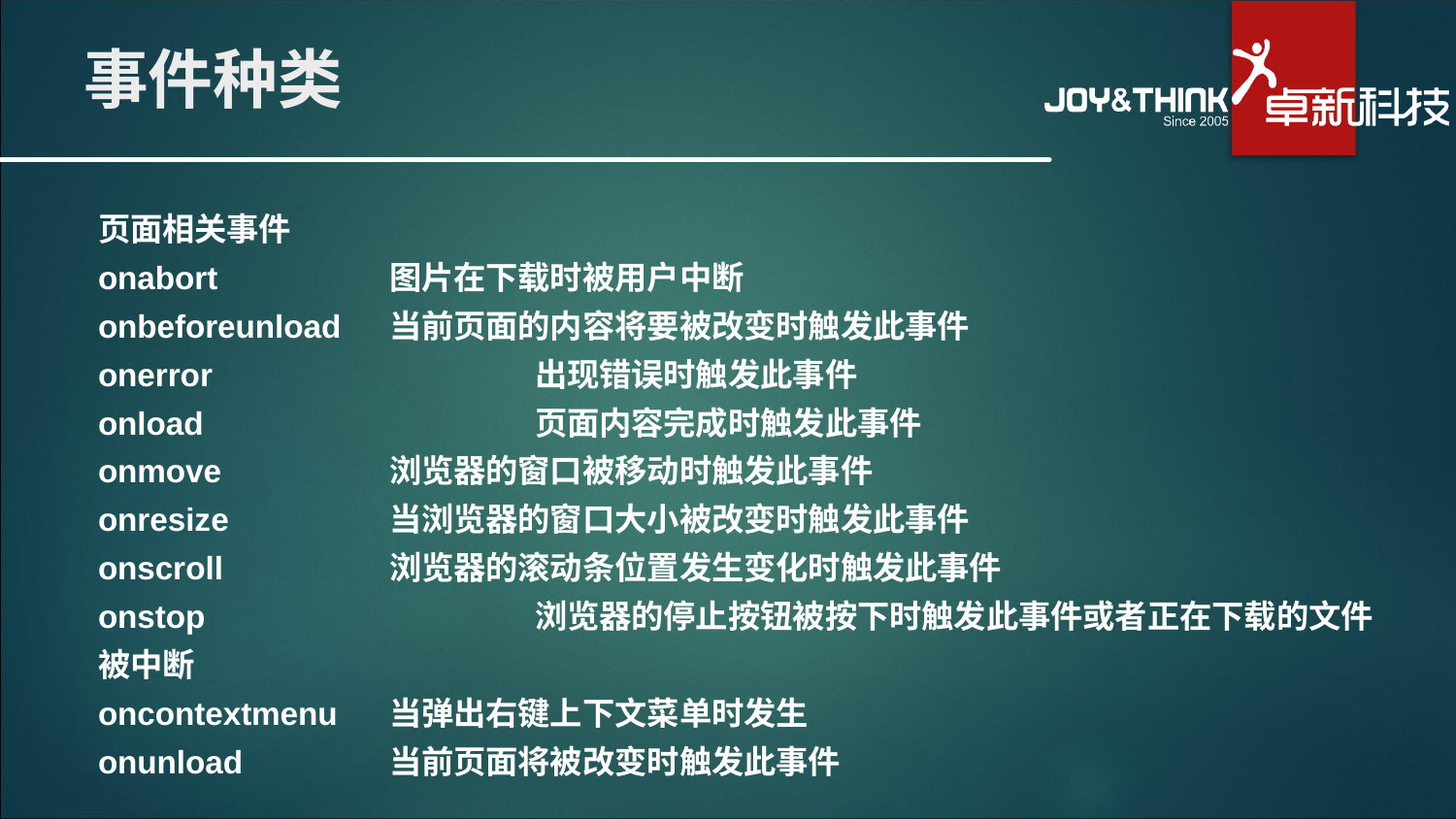

# 事件种类
页面相关事件
onabort		图片在下载时被用户中断
onbeforeunload	当前页面的内容将要被改变时触发此事件
onerror			出现错误时触发此事件
onload			页面内容完成时触发此事件
onmove		浏览器的窗口被移动时触发此事件
onresize		当浏览器的窗口大小被改变时触发此事件
onscroll		浏览器的滚动条位置发生变化时触发此事件
onstop			浏览器的停止按钮被按下时触发此事件或者正在下载的文件被中断
oncontextmenu	当弹出右键上下文菜单时发生
onunload		当前页面将被改变时触发此事件